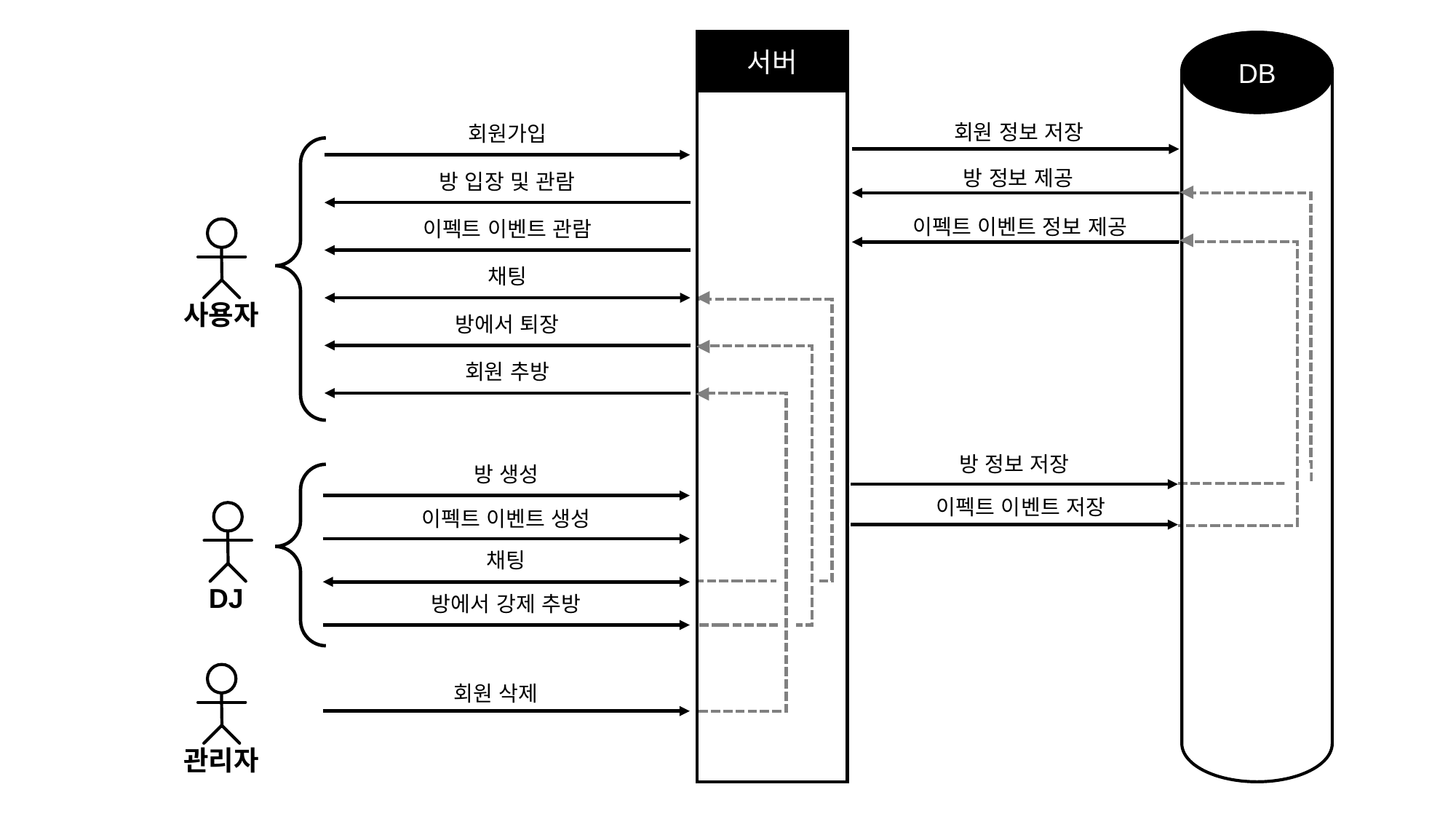

서버

DB

회원 정보 저장
회원가입

방 정보 제공
방 입장 및 관람

이펙트 이벤트 정보 제공
이펙트 이벤트 관람

사용자

채팅

방에서 퇴장

K
회원 추방

방 정보 저장
방 생성

이펙트 이벤트 저장
이펙트 이벤트 생성

DJ

채팅

방에서 강제 추방

관리자

회원 삭제